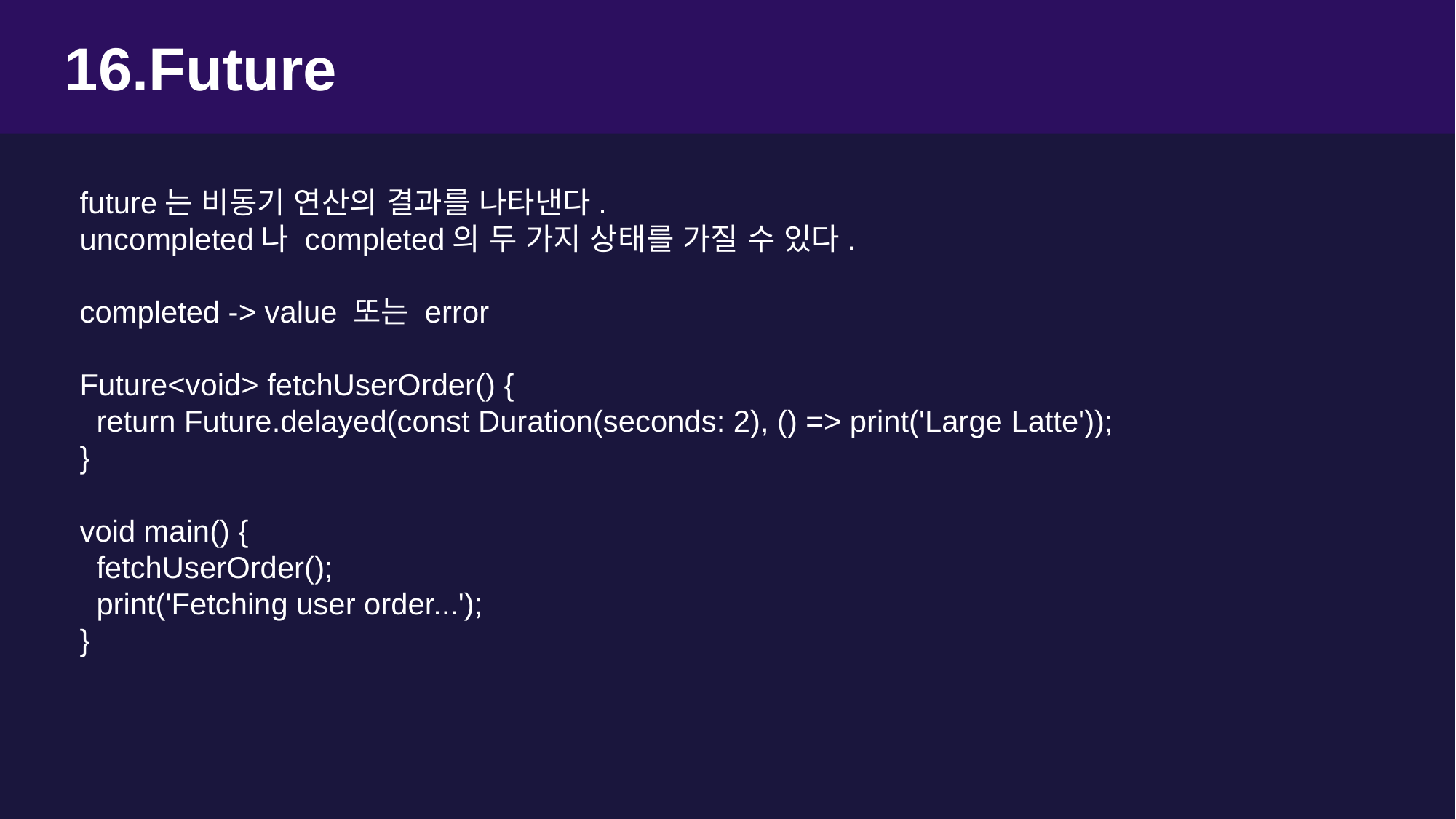

16.Future
future는 비동기 연산의 결과를 나타낸다.
uncompleted나 completed의 두 가지 상태를 가질 수 있다.
completed -> value 또는 error

Future<void> fetchUserOrder() {
  return Future.delayed(const Duration(seconds: 2), () => print('Large Latte'));
}

void main() {
  fetchUserOrder();
  print('Fetching user order...');
}